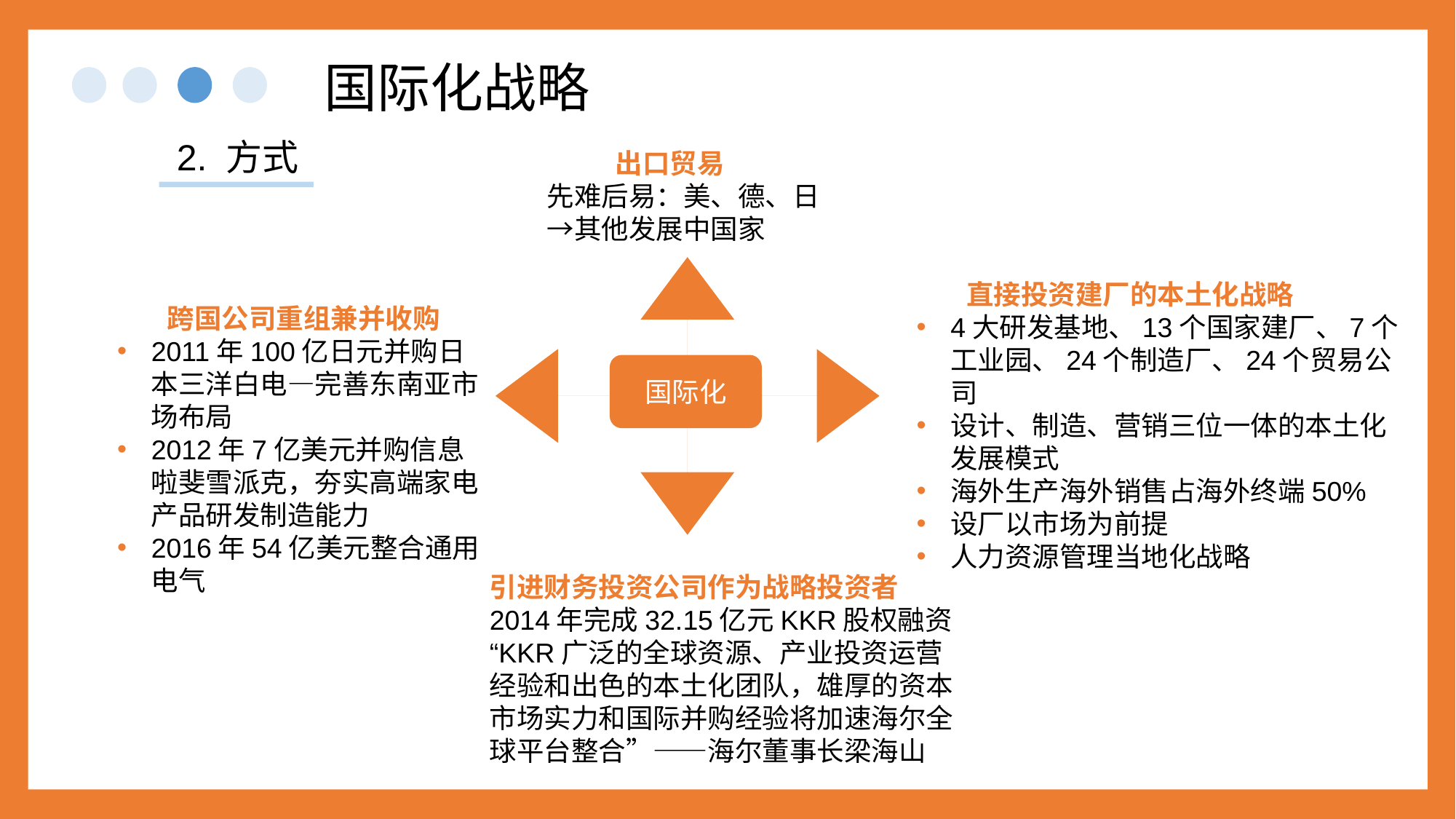

国际化战略

2. 方式
          出口贸易
先难后易：美、德、日→其他发展中国家

       直接投资建厂的本土化战略
4大研发基地、13个国家建厂、7个工业园、24个制造厂、24个贸易公司
设计、制造、营销三位一体的本土化发展模式
海外生产海外销售占海外终端50%
设厂以市场为前提
人力资源管理当地化战略
       跨国公司重组兼并收购
2011年100亿日元并购日本三洋白电—完善东南亚市场布局
2012年7亿美元并购信息啦斐雪派克，夯实高端家电产品研发制造能力
2016年54亿美元整合通用电气
国际化
引进财务投资公司作为战略投资者
2014年完成32.15亿元KKR股权融资
“KKR广泛的全球资源、产业投资运营经验和出色的本土化团队，雄厚的资本市场实力和国际并购经验将加速海尔全球平台整合”——海尔董事长梁海山